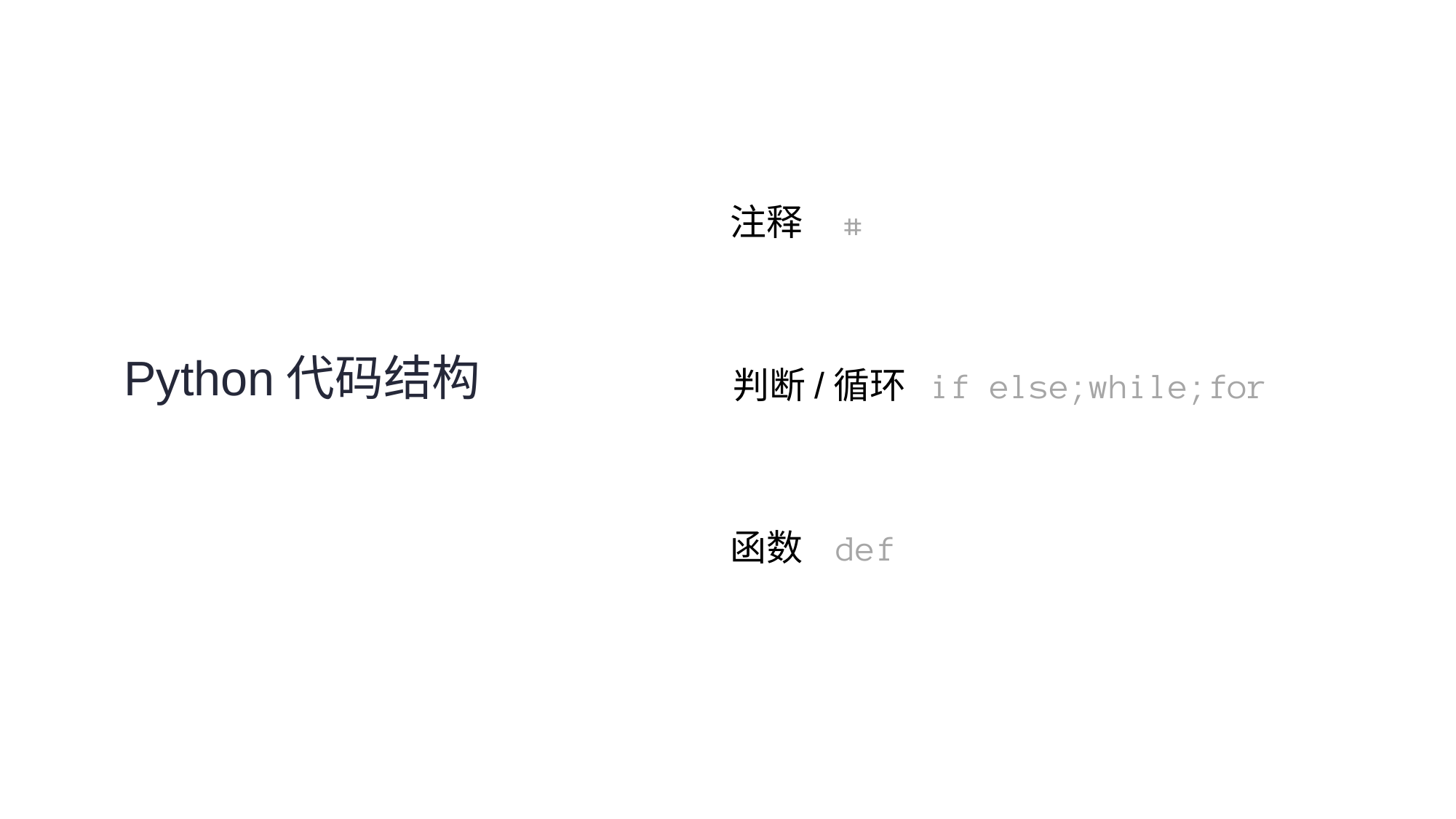

注释    #
Python代码结构
判断/循环  if else;while;for
函数   def